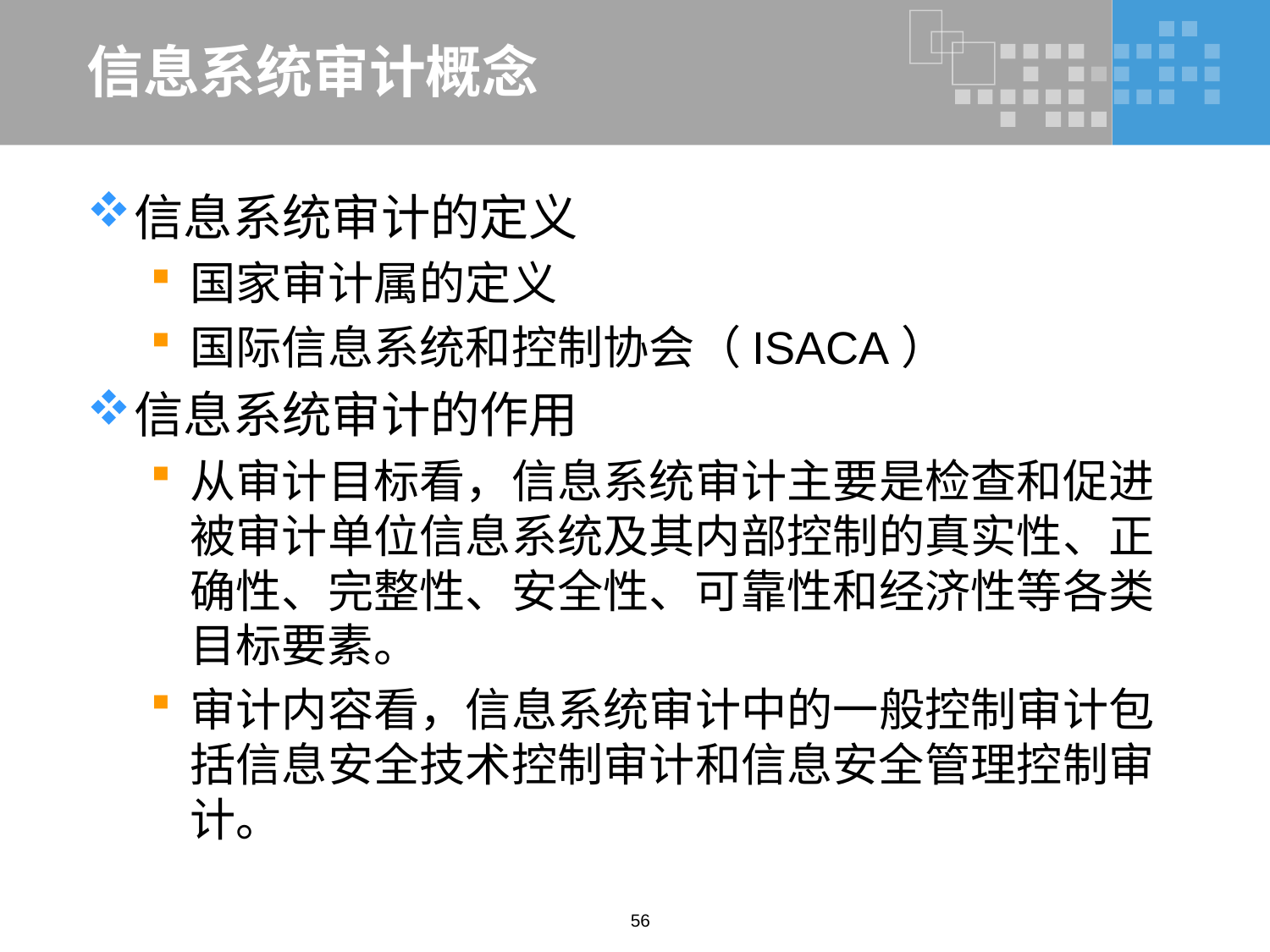

# 信息系统审计概念
信息系统审计的定义
国家审计属的定义
国际信息系统和控制协会（ISACA）
信息系统审计的作用
从审计目标看，信息系统审计主要是检查和促进被审计单位信息系统及其内部控制的真实性、正确性、完整性、安全性、可靠性和经济性等各类目标要素。
审计内容看，信息系统审计中的一般控制审计包括信息安全技术控制审计和信息安全管理控制审计。

56